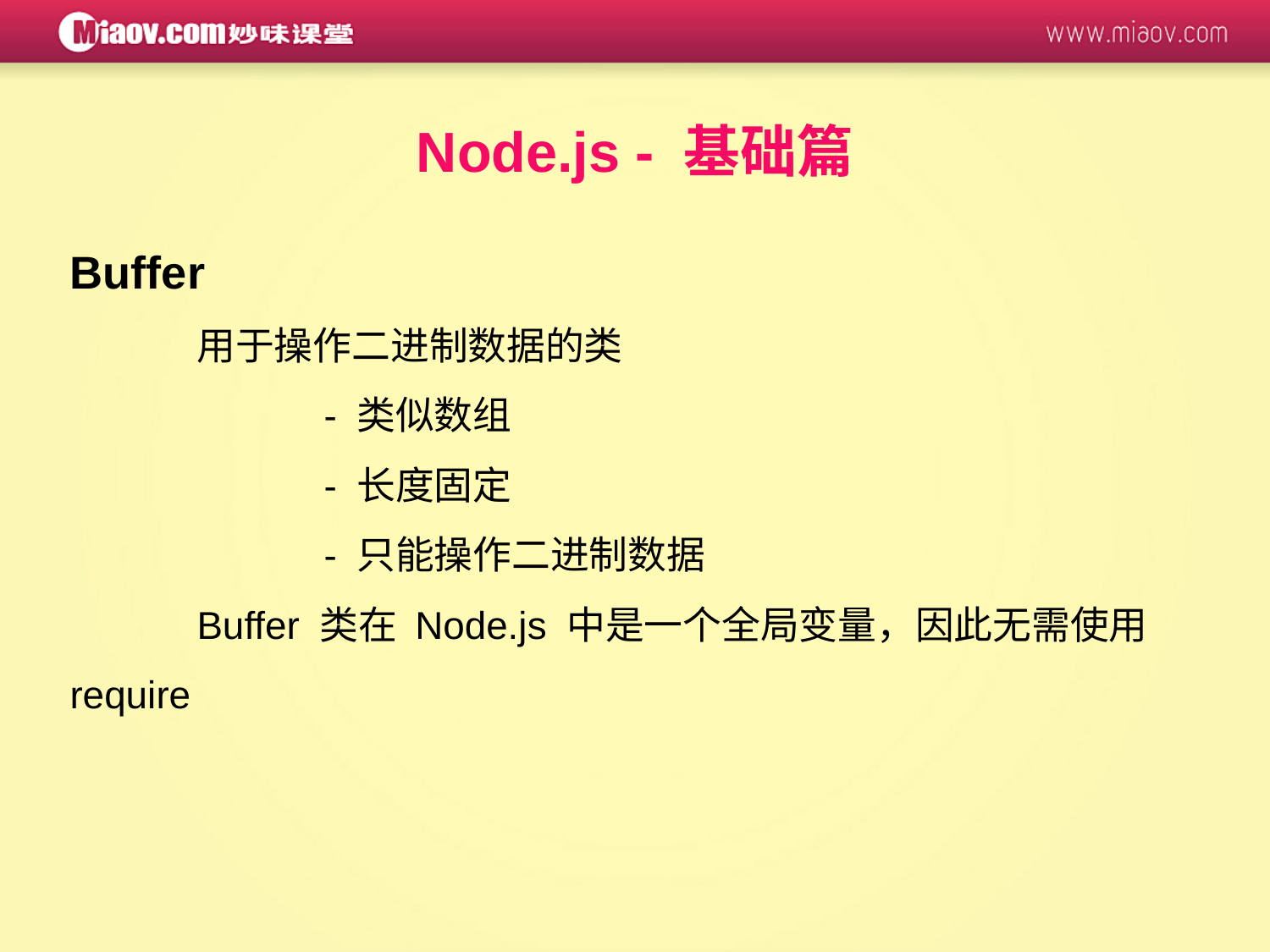

Node.js - 基础篇
Buffer
	用于操作二进制数据的类
		- 类似数组
		- 长度固定
		- 只能操作二进制数据
	Buffer 类在 Node.js 中是一个全局变量，因此无需使用 require